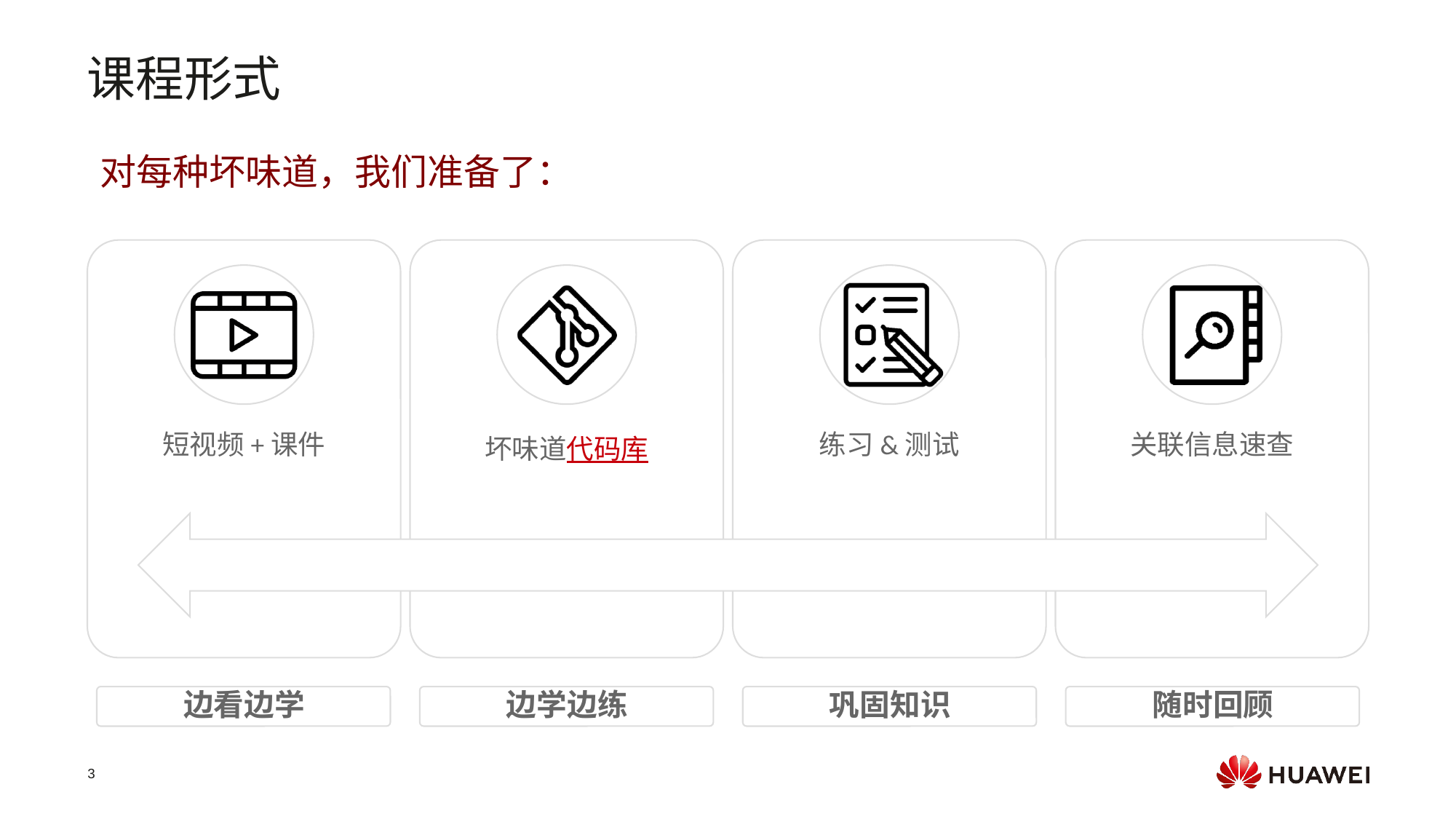

课程形式
对每种坏味道，我们准备了：
短视频+课件

坏味道代码库

练习&测试

关联信息速查

边看边学
边学边练
巩固知识
随时回顾